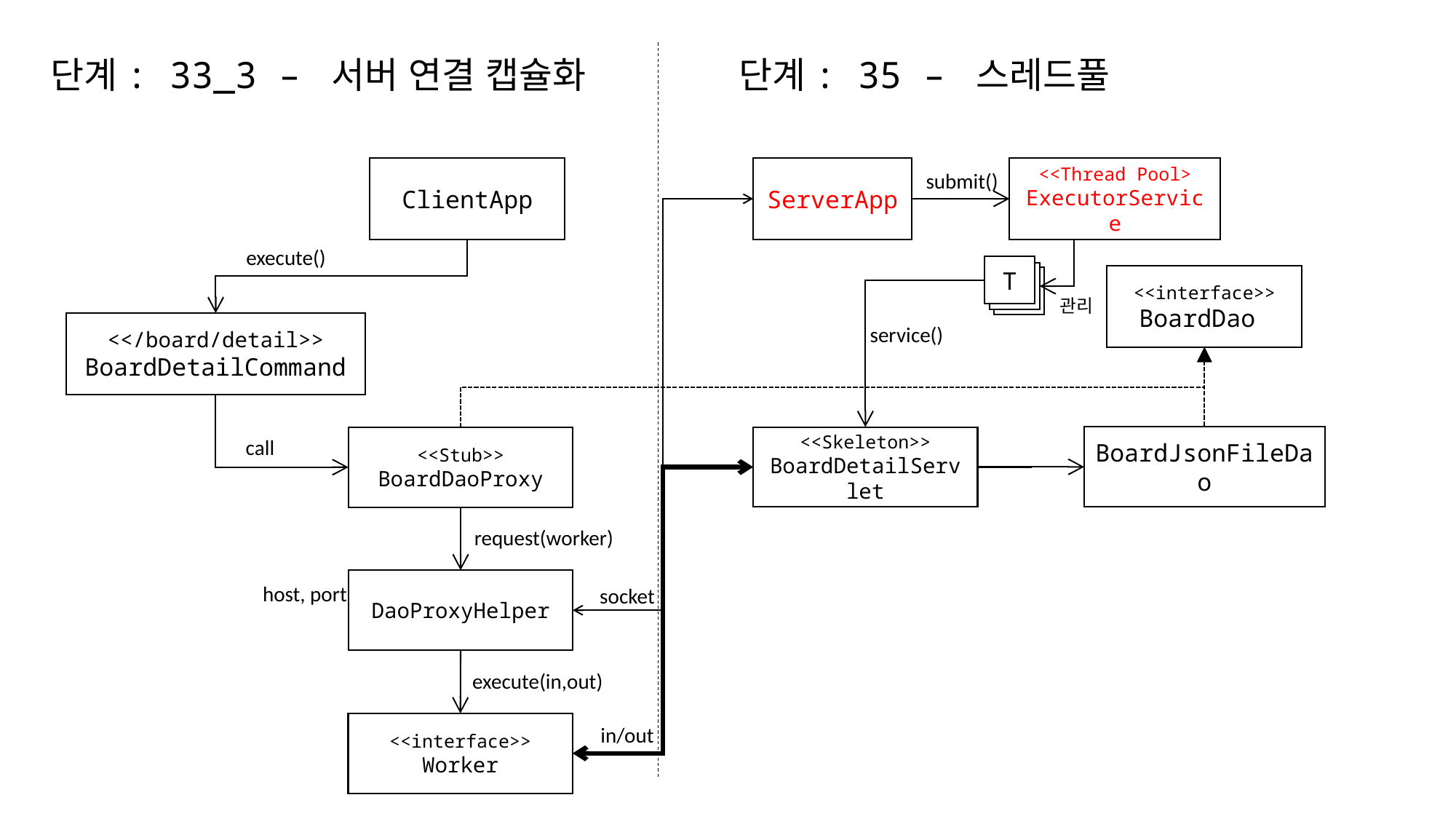

단계: 33_3 – 서버 연결 캡슐화
단계: 35 – 스레드풀
ClientApp
ServerApp
<<Thread Pool>
ExecutorService
submit()
execute()
T
T
<<interface>>
BoardDao
T
관리
<</board/detail>>
BoardDetailCommand
service()
BoardJsonFileDao
<<Skeleton>>
BoardDetailServlet
<<Stub>>
BoardDaoProxy
call
request(worker)
DaoProxyHelper
host, port
socket
execute(in,out)
<<interface>>
Worker
in/out